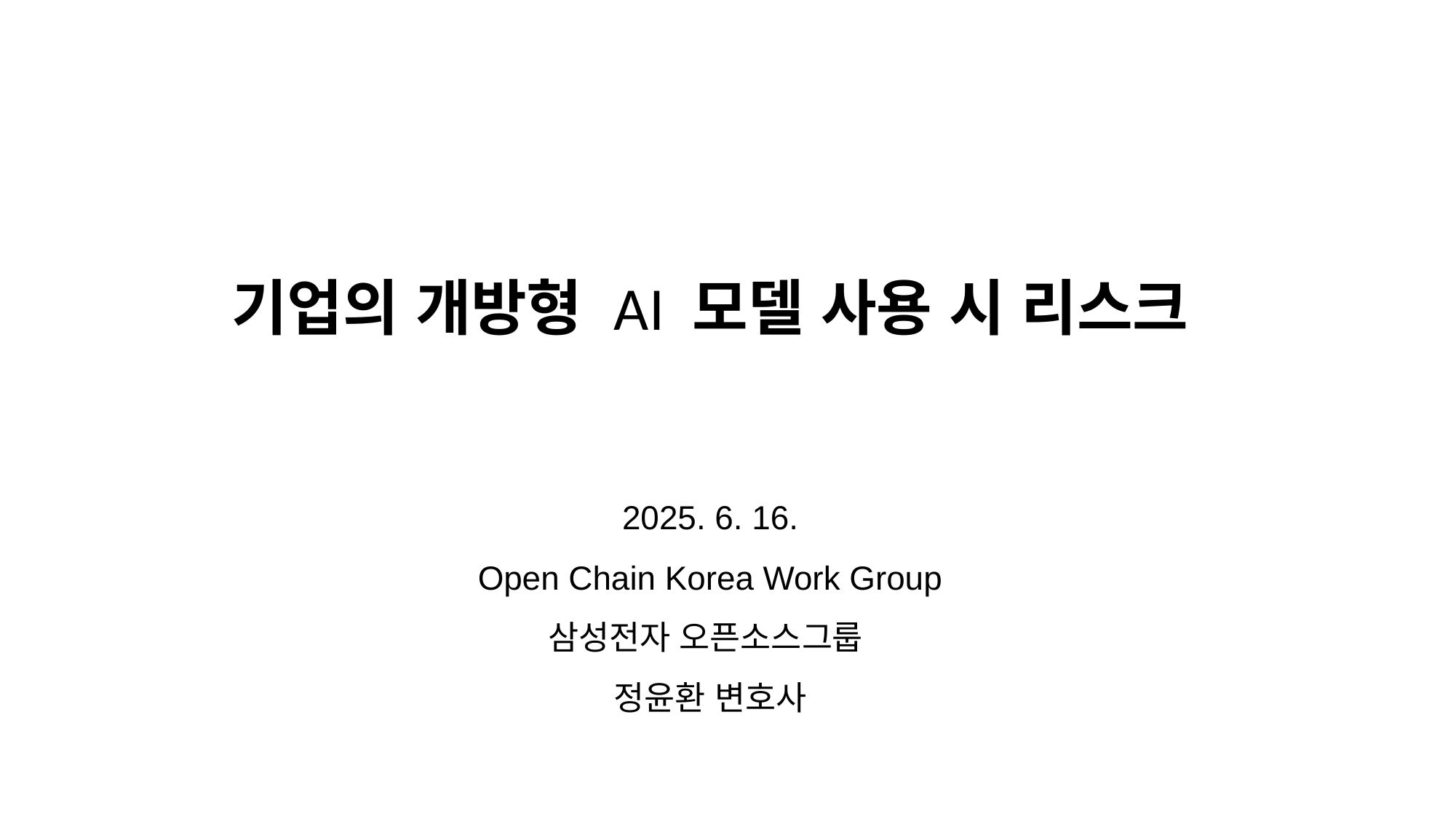

# 기업의 개방형 AI 모델 사용 시 리스크
2025. 6. 16.
Open Chain Korea Work Group
삼성전자 오픈소스그룹
정윤환 변호사